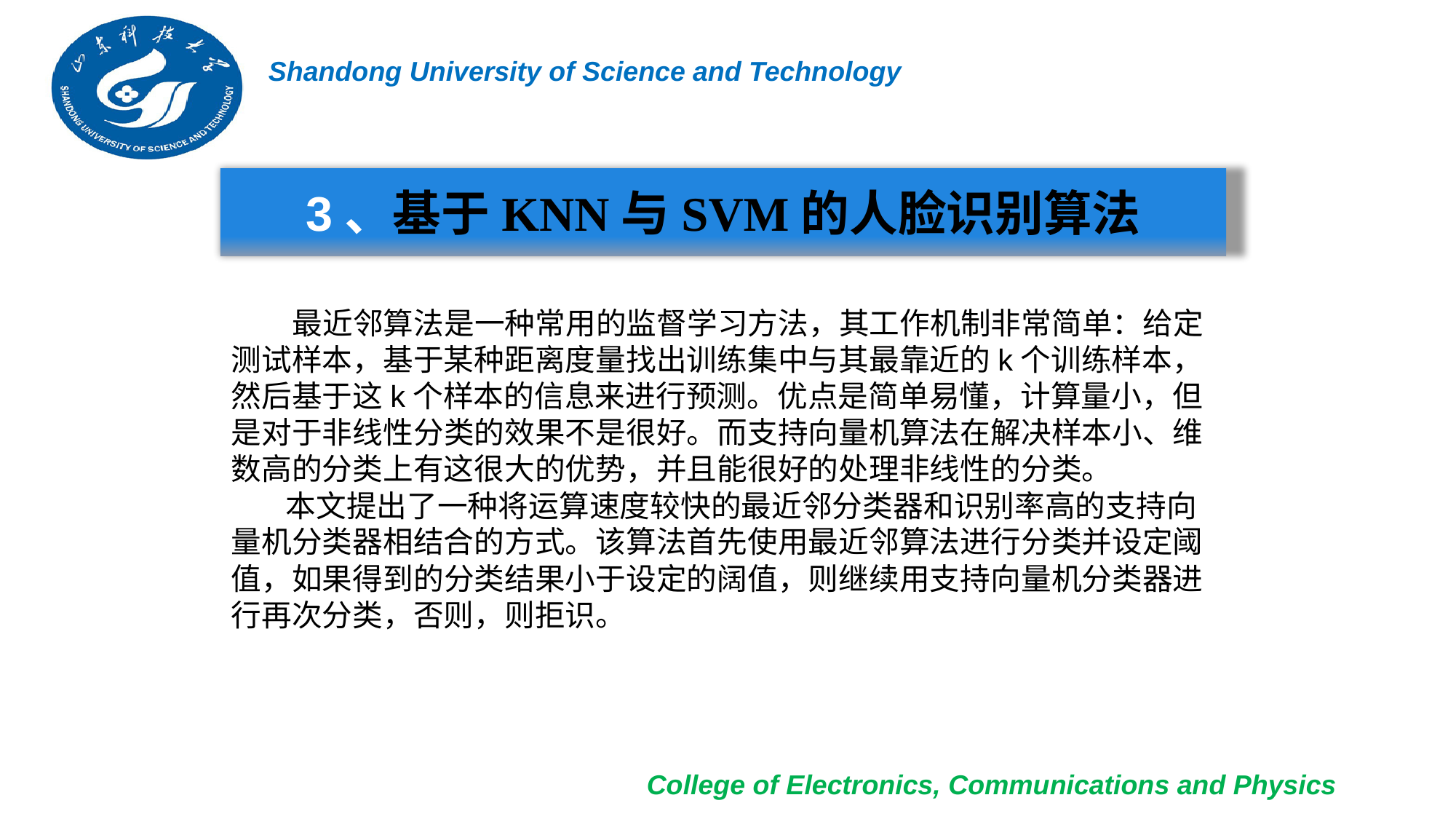

3、基于KNN与SVM的人脸识别算法
        最近邻算法是一种常用的监督学习方法，其工作机制非常简单：给定测试样本，基于某种距离度量找出训练集中与其最靠近的k个训练样本，然后基于这k个样本的信息来进行预测。优点是简单易懂，计算量小，但是对于非线性分类的效果不是很好。而支持向量机算法在解决样本小、维数高的分类上有这很大的优势，并且能很好的处理非线性的分类。
       本文提出了一种将运算速度较快的最近邻分类器和识别率高的支持向量机分类器相结合的方式。该算法首先使用最近邻算法进行分类并设定阈值，如果得到的分类结果小于设定的阔值，则继续用支持向量机分类器进行再次分类，否则，则拒识。